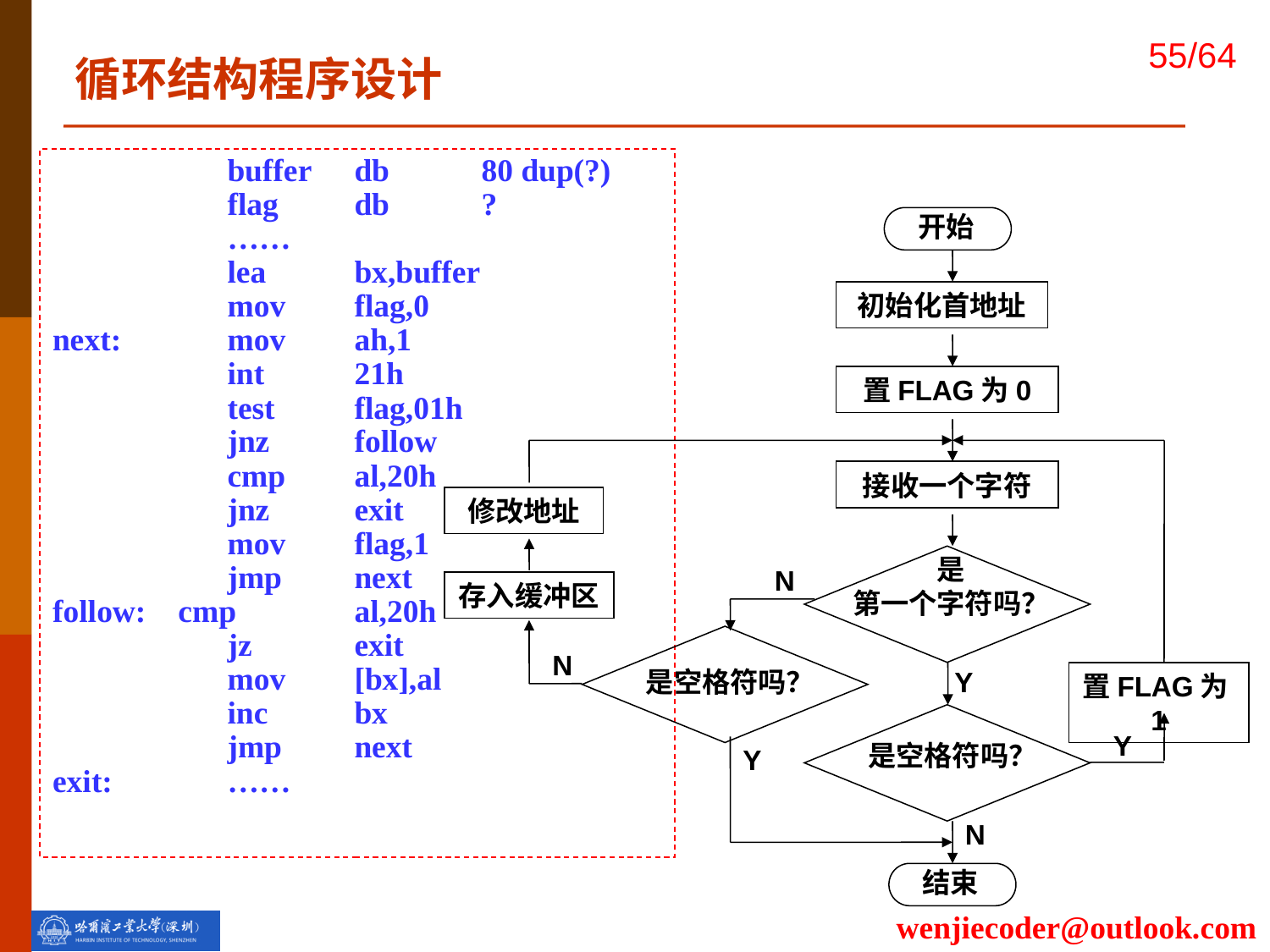

循环结构程序设计
		buffer	db	80 dup(?)
		flag	db	?
		……
		lea	bx,buffer
		mov	flag,0
next:	mov	ah,1
		int	21h
		test	flag,01h
		jnz	follow
		cmp	al,20h
		jnz	exit
		mov	flag,1
		jmp	next
follow:    cmp 	al,20h
		jz 	exit
		mov	[bx],al
		inc	bx
		jmp	next
exit:	……
开始

初始化首地址

置FLAG为0

接收一个字符
修改地址

是
第一个字符吗？
N
存入缓冲区

N
是空格符吗？
Y

置FLAG为1

Y
是空格符吗？
Y

N

结束